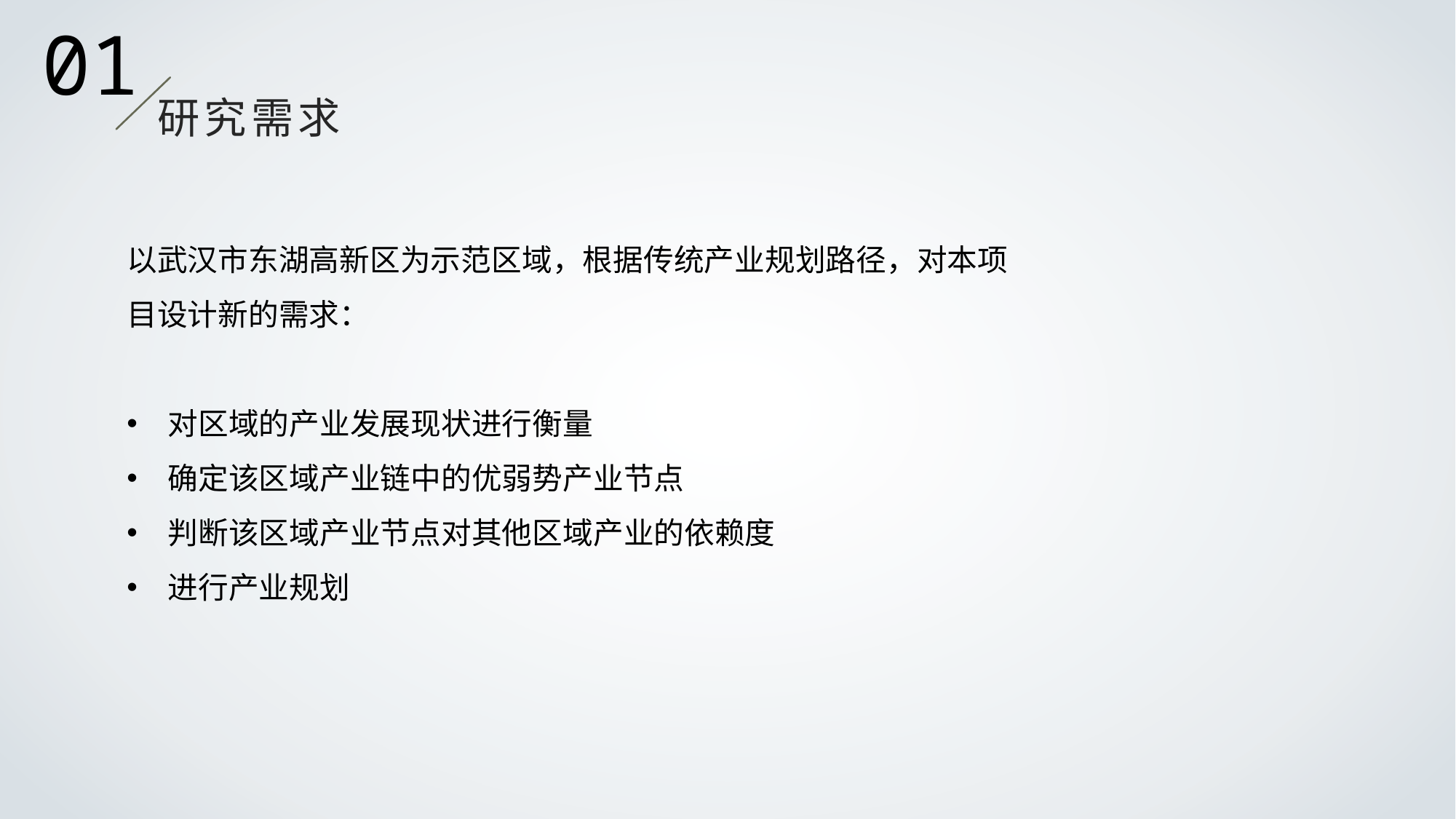

01
研究需求
以武汉市东湖高新区为示范区域，根据传统产业规划路径，对本项目设计新的需求：

对区域的产业发展现状进行衡量
确定该区域产业链中的优弱势产业节点
判断该区域产业节点对其他区域产业的依赖度
进行产业规划